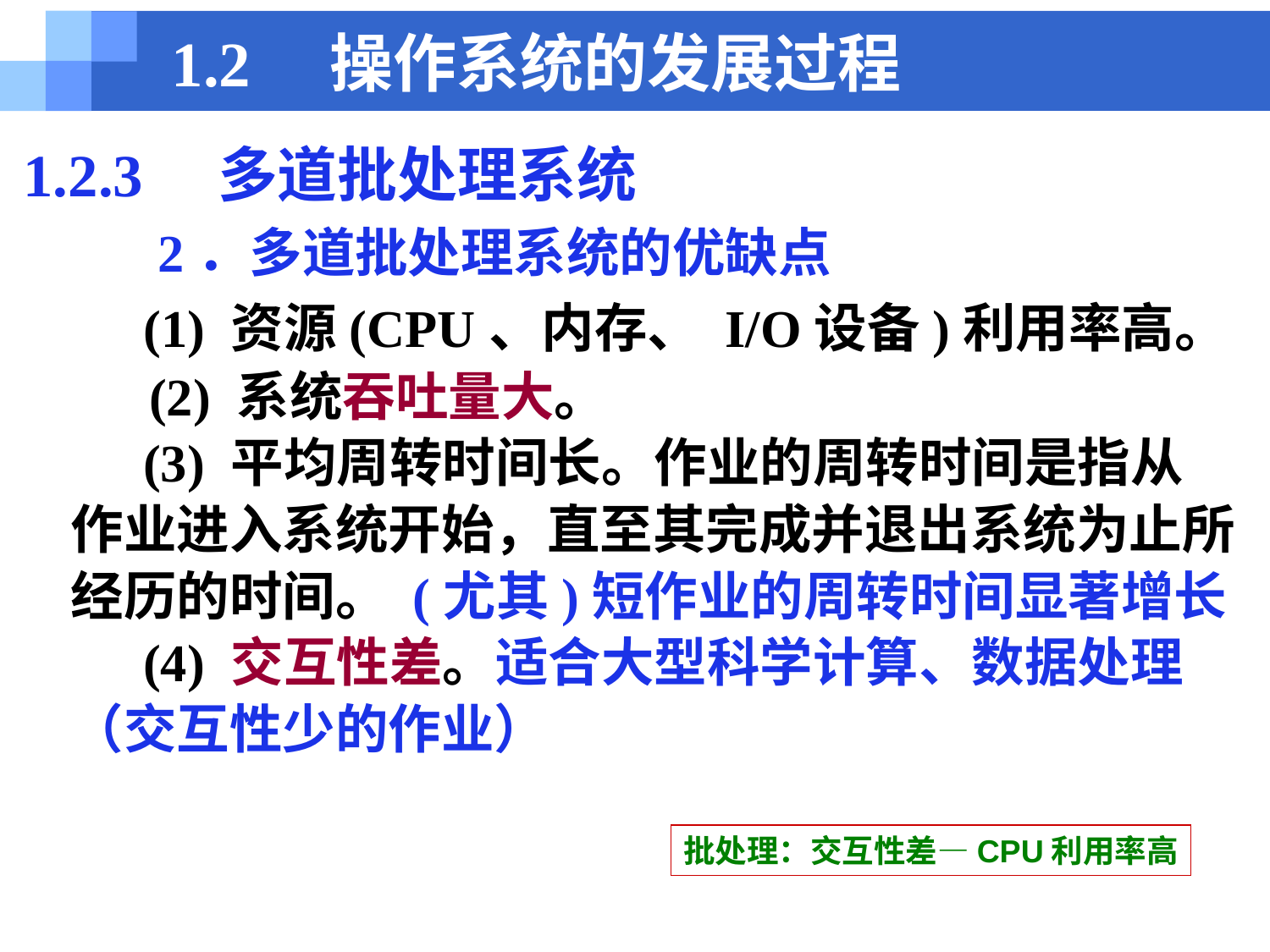

# 1.2　操作系统的发展过程
1.2.3　多道批处理系统
　　2．多道批处理系统的优缺点
        (1) 资源(CPU、内存、 I/O设备)利用率高。
　     (2) 系统吞吐量大。
         (3) 平均周转时间长。作业的周转时间是指从作业进入系统开始，直至其完成并退出系统为止所经历的时间。 (尤其)短作业的周转时间显著增长
         (4) 交互性差。适合大型科学计算、数据处理（交互性少的作业）

批处理：交互性差—CPU利用率高